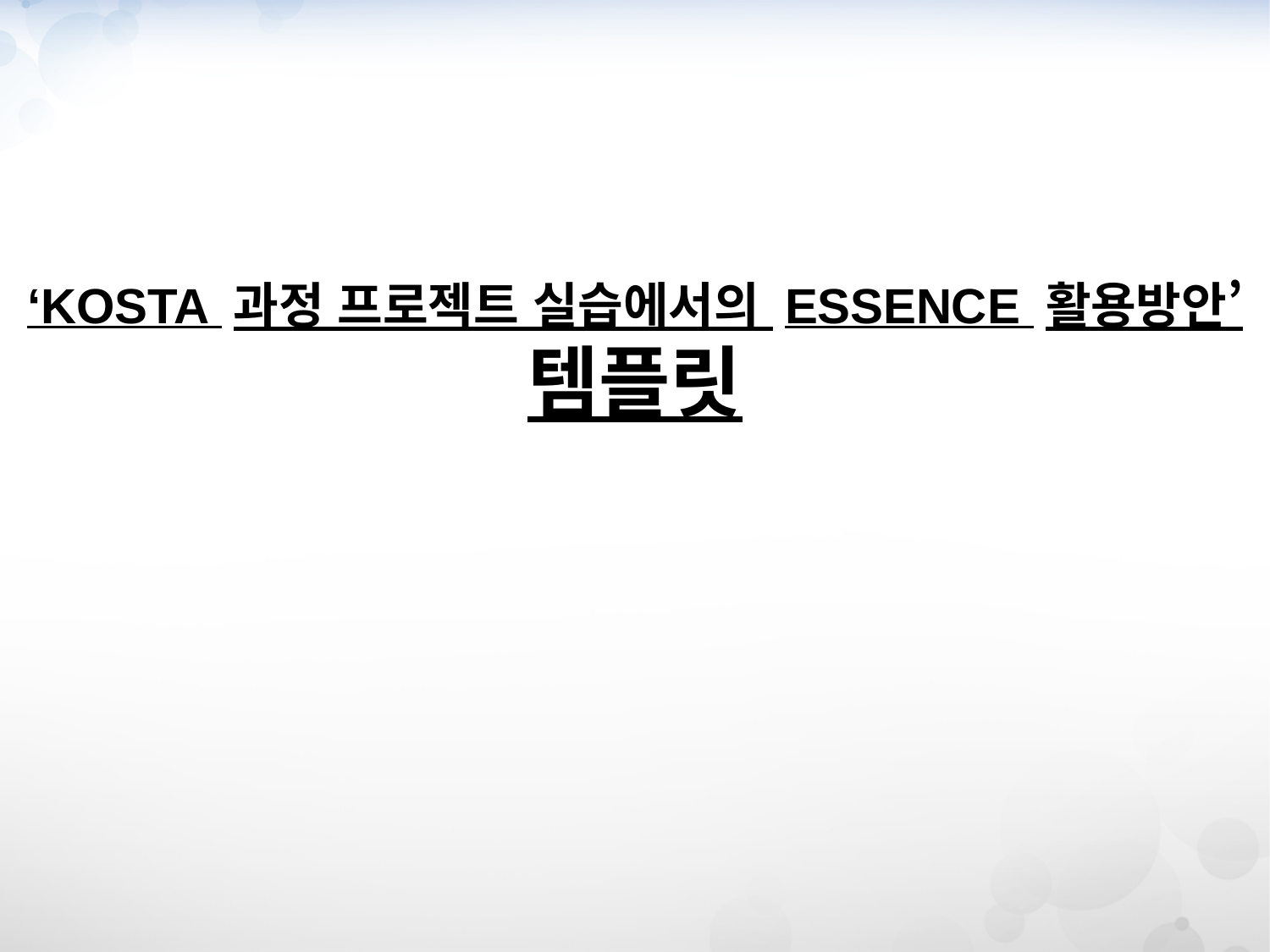

‘KOSTA 과정 프로젝트 실습에서의 ESSENCE 활용방안’
템플릿